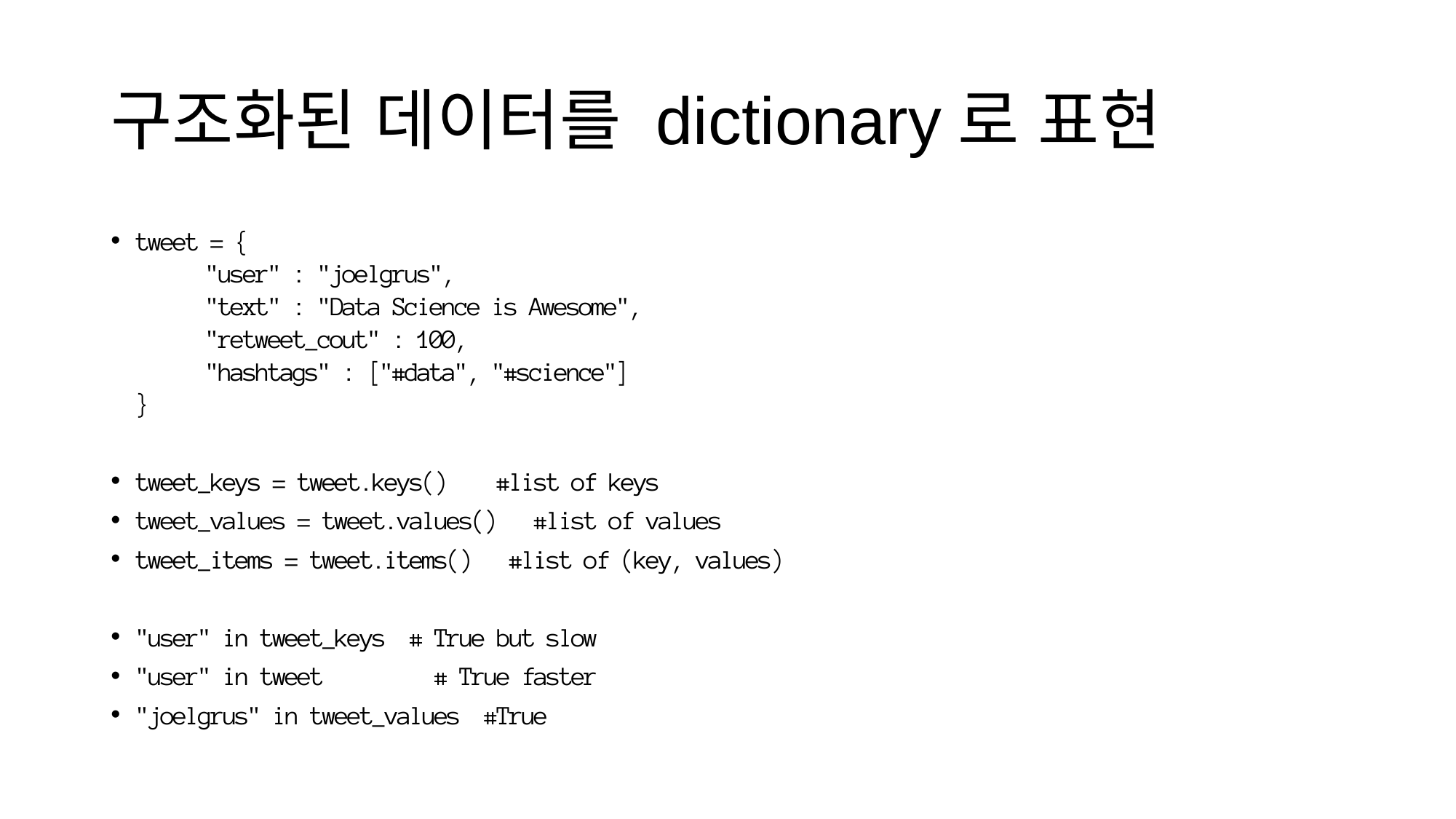

# 구조화된 데이터를 dictionary로 표현
tweet = {
	"user" : "joelgrus",
	"text" : "Data Science is Awesome",
	"retweet_cout" : 100,
	"hashtags" : ["#data", "#science"]
}

tweet_keys = tweet.keys()    #list of keys
tweet_values = tweet.values()   #list of values
tweet_items = tweet.items()   #list of (key, values)

"user" in tweet_keys  # True but slow
"user" in tweet         # True faster
"joelgrus" in tweet_values  #True